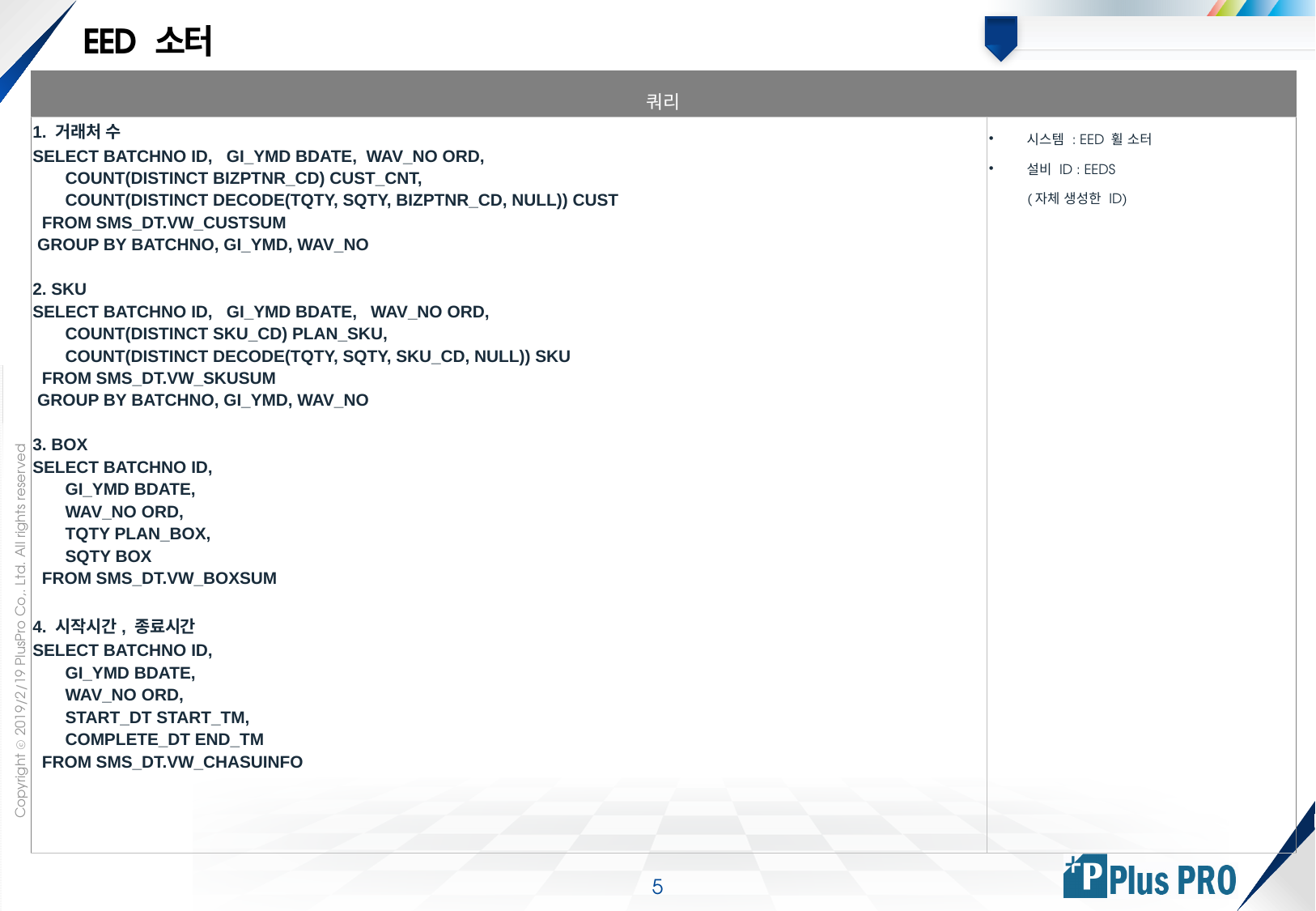

# EED 소터

| 쿼리 |  |
| --- | --- |
| 1. 거래처 수 SELECT BATCHNO ID, GI\_YMD BDATE, WAV\_NO ORD, COUNT(DISTINCT BIZPTNR\_CD) CUST\_CNT, COUNT(DISTINCT DECODE(TQTY, SQTY, BIZPTNR\_CD, NULL)) CUST FROM SMS\_DT.VW\_CUSTSUM GROUP BY BATCHNO, GI\_YMD, WAV\_NO 2. SKU SELECT BATCHNO ID, GI\_YMD BDATE, WAV\_NO ORD, COUNT(DISTINCT SKU\_CD) PLAN\_SKU, COUNT(DISTINCT DECODE(TQTY, SQTY, SKU\_CD, NULL)) SKU FROM SMS\_DT.VW\_SKUSUM GROUP BY BATCHNO, GI\_YMD, WAV\_NO 3. BOX SELECT BATCHNO ID, GI\_YMD BDATE, WAV\_NO ORD, TQTY PLAN\_BOX, SQTY BOX FROM SMS\_DT.VW\_BOXSUM 4. 시작시간, 종료시간 SELECT BATCHNO ID, GI\_YMD BDATE, WAV\_NO ORD, START\_DT START\_TM, COMPLETE\_DT END\_TM FROM SMS\_DT.VW\_CHASUINFO | 시스템 : EED 휠 소터 설비 ID : EEDS (자체 생성한 ID) |
5